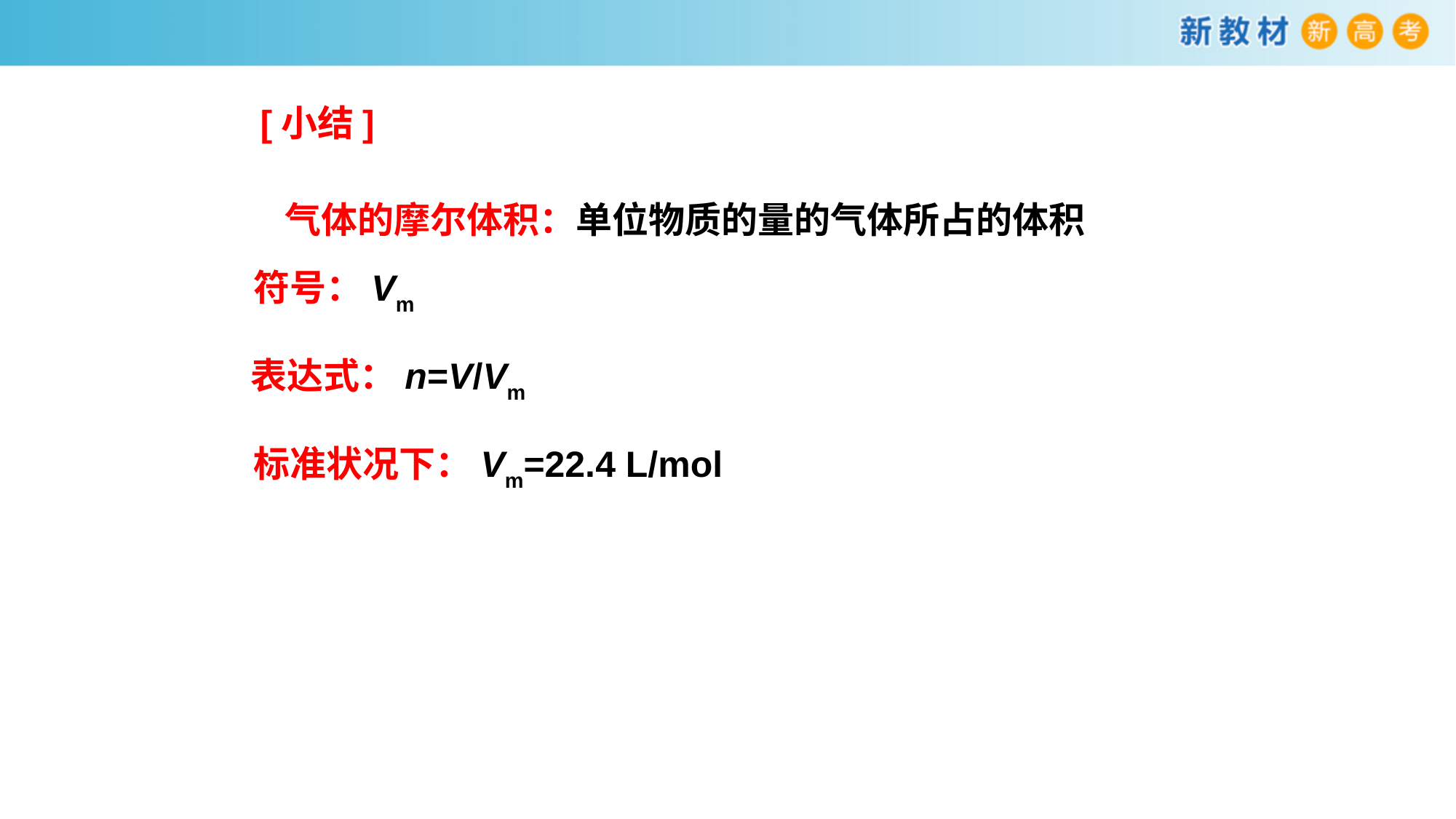

[小结]
气体的摩尔体积：单位物质的量的气体所占的体积
符号：Vm
表达式：n=V/Vm
标准状况下：Vm=22.4 L/mol